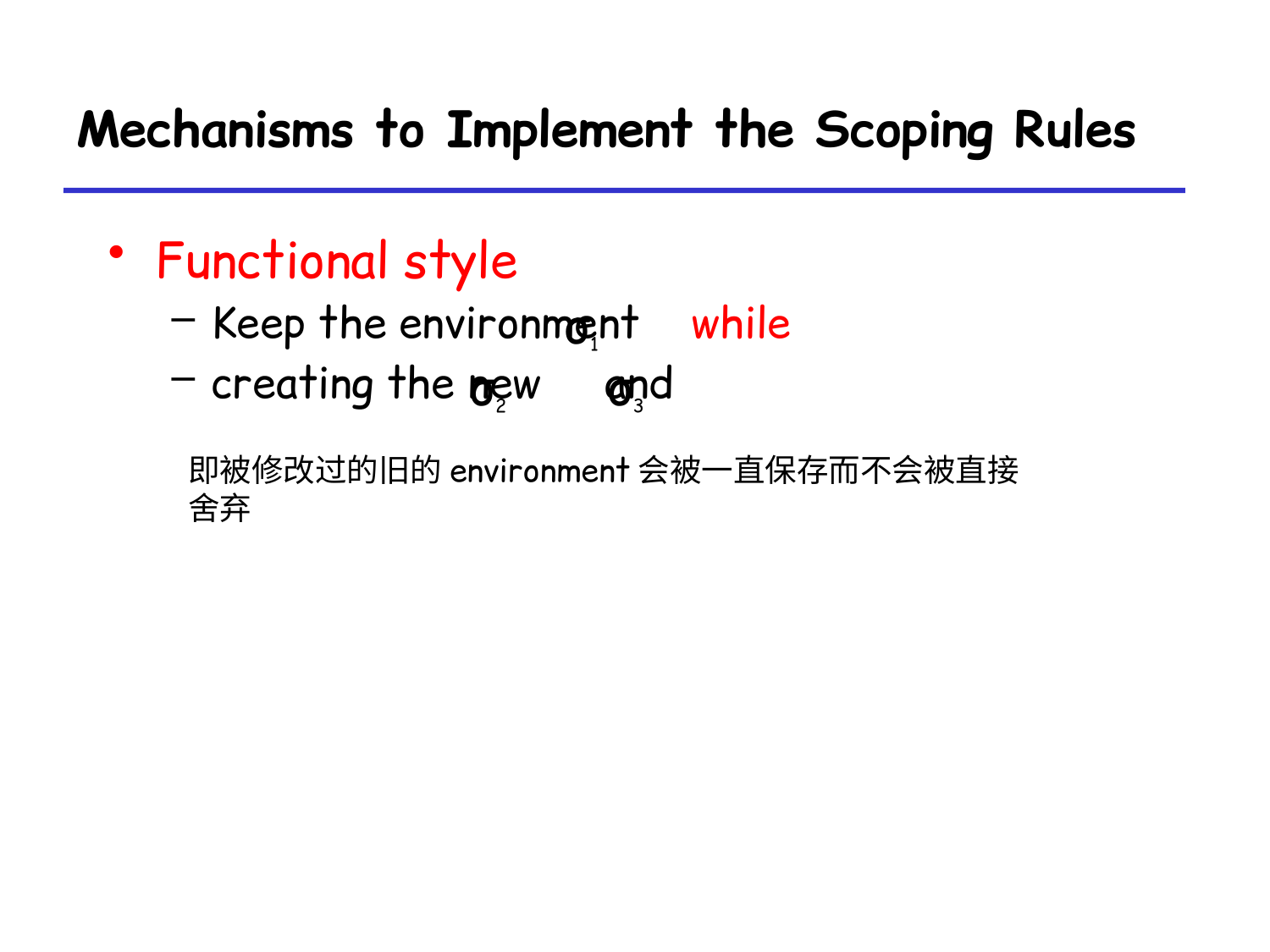

# Mechanisms to Implement the Scoping Rules
Functional style
Keep the environment    while
creating the new     and
σ1
σ2
 σ3
即被修改过的旧的environment会被一直保存而不会被直接舍弃

20